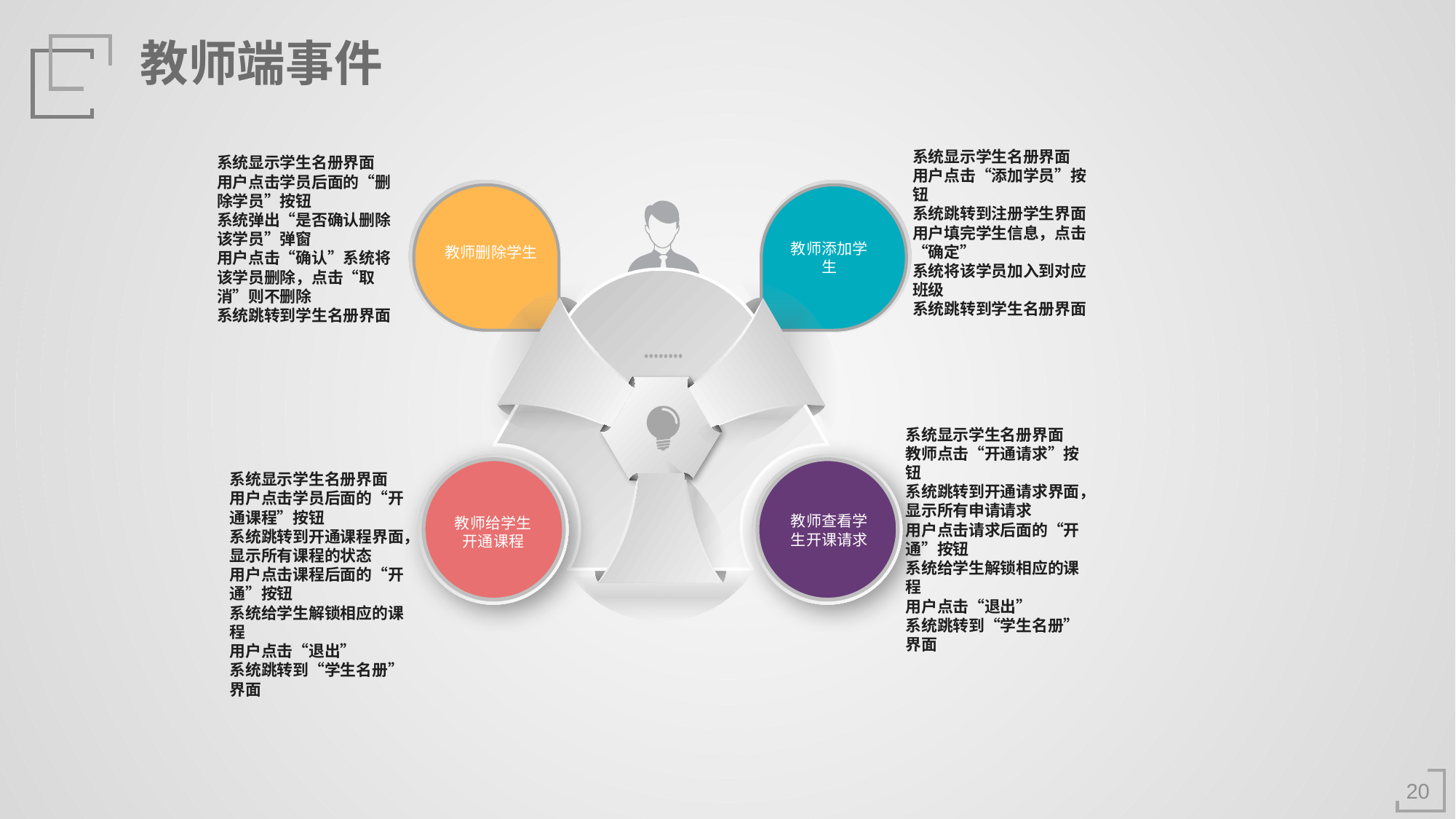

教师端事件
系统显示学生名册界面
用户点击“添加学员”按钮
系统跳转到注册学生界面
用户填完学生信息，点击“确定”
系统将该学员加入到对应班级
系统跳转到学生名册界面
系统显示学生名册界面
用户点击学员后面的“删除学员”按钮
系统弹出“是否确认删除该学员”弹窗
用户点击“确认”系统将该学员删除，点击“取消”则不删除
系统跳转到学生名册界面

教师删除学生

教师添加学生

系统显示学生名册界面
教师点击“开通请求”按钮
系统跳转到开通请求界面，显示所有申请请求
用户点击请求后面的“开通”按钮
系统给学生解锁相应的课程
用户点击“退出”
系统跳转到“学生名册”界面

教师给学生开通课程

教师查看学生开课请求
系统显示学生名册界面
用户点击学员后面的“开通课程”按钮
系统跳转到开通课程界面，显示所有课程的状态
用户点击课程后面的“开通”按钮
系统给学生解锁相应的课程
用户点击“退出”
系统跳转到“学生名册”界面